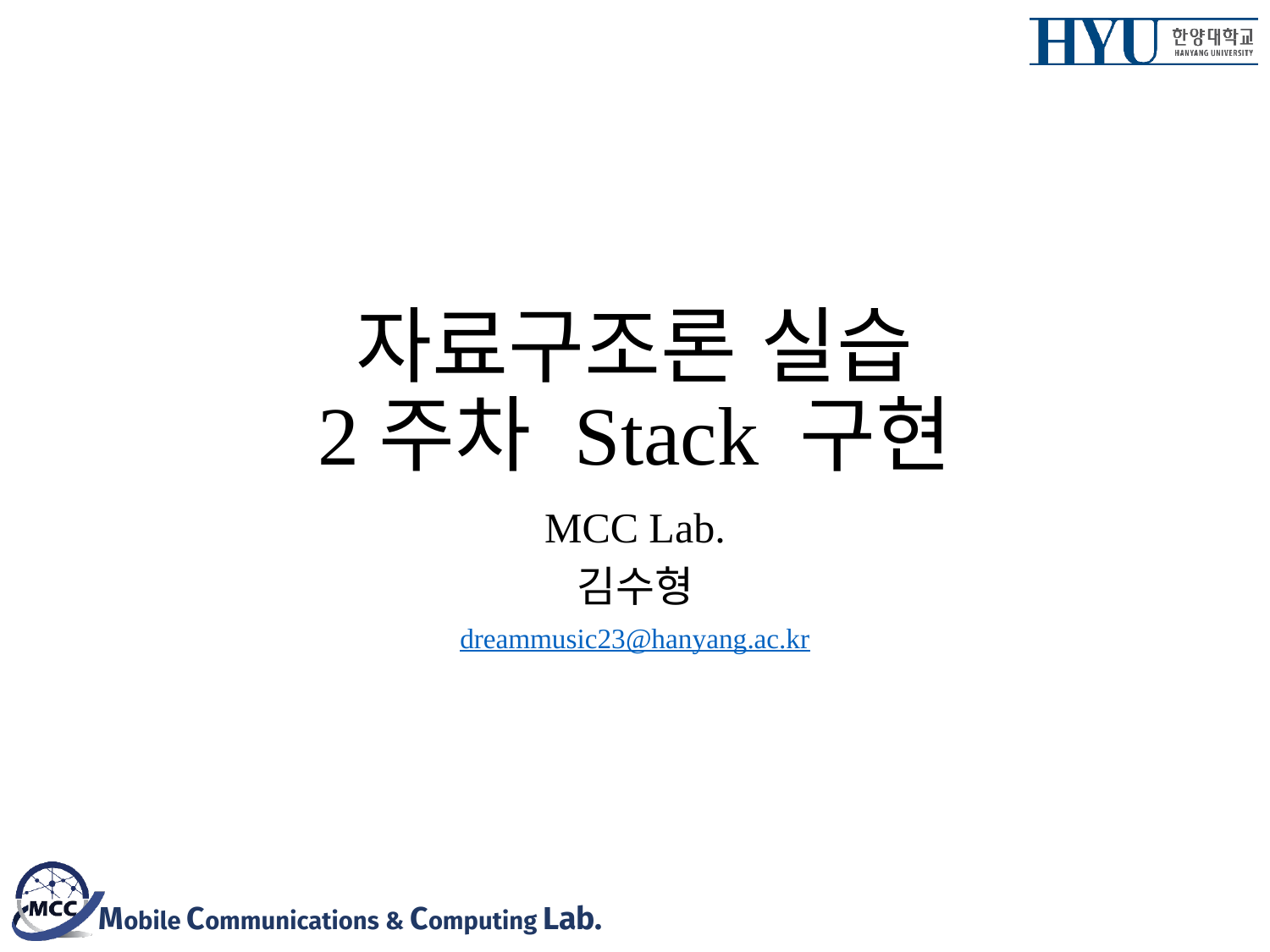

# 자료구조론 실습 2주차 Stack 구현
MCC Lab.
김수형
dreammusic23@hanyang.ac.kr